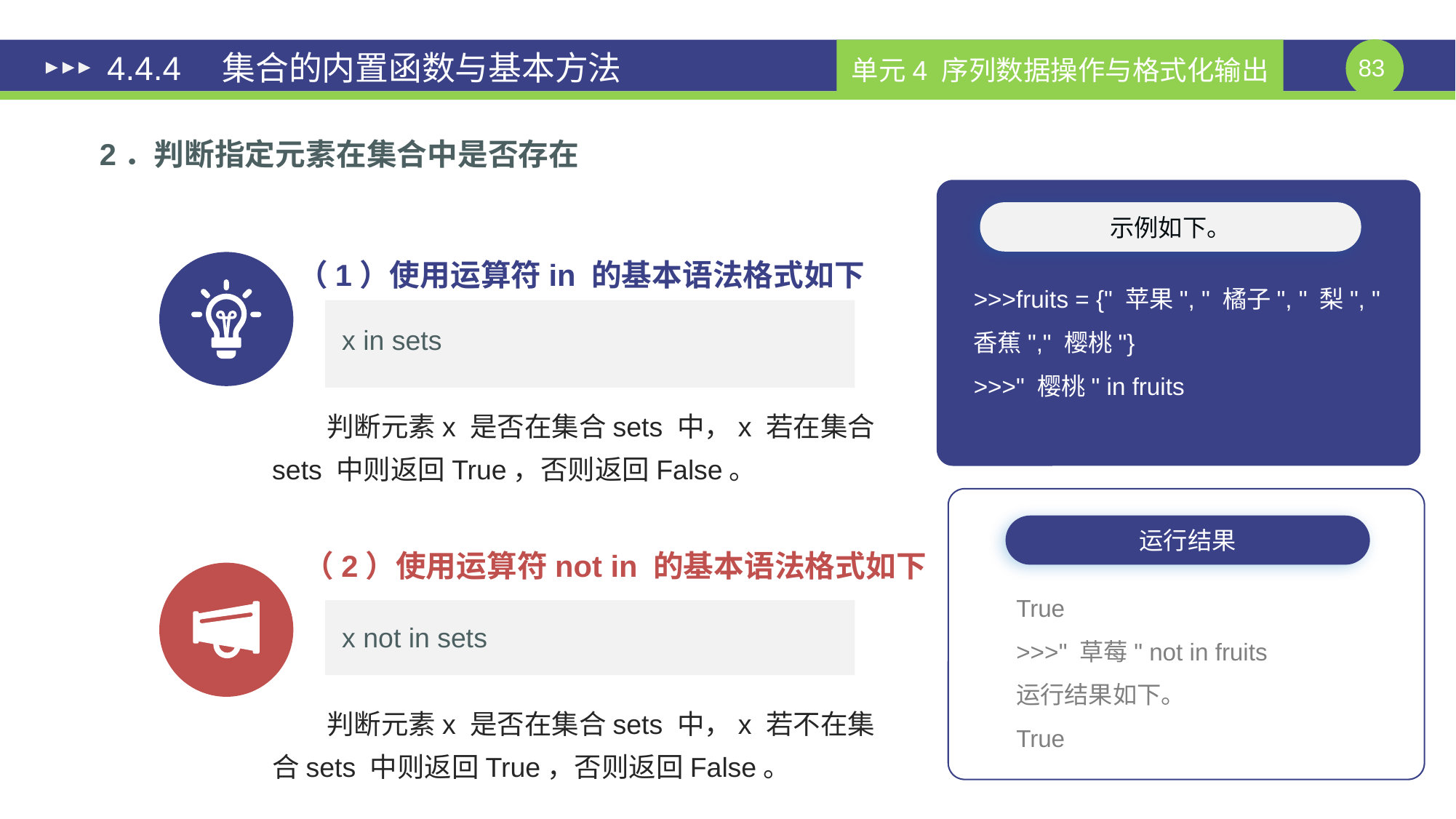

# 4.4.4　集合的内置函数与基本方法
2．判断指定元素在集合中是否存在

示例如下。
（1）使用运算符in 的基本语法格式如下

>>>fruits = {" 苹果", " 橘子", " 梨", " 香蕉"," 樱桃"}
>>>" 樱桃" in fruits

  x in sets

判断元素x 是否在集合sets 中，x 若在集合sets 中则返回True，否则返回False。

运行结果
（2）使用运算符not in 的基本语法格式如下

True
>>>" 草莓" not in fruits
运行结果如下。
True

  x not in sets

判断元素x 是否在集合sets 中，x 若不在集合sets 中则返回True，否则返回False。